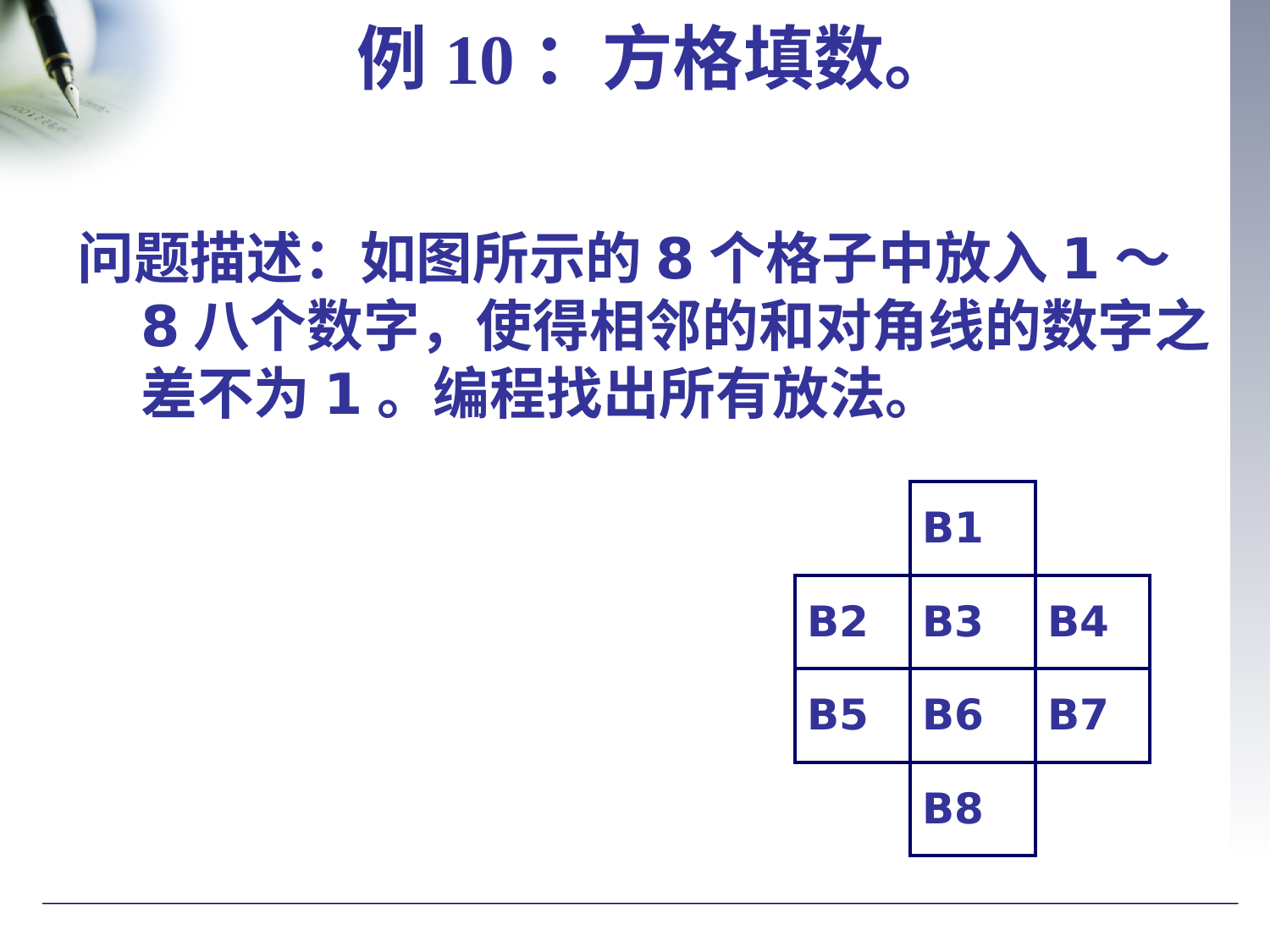

# 例10：方格填数。
问题描述：如图所示的8个格子中放入1～8八个数字，使得相邻的和对角线的数字之差不为1。编程找出所有放法。
|  | B1 |  |
| --- | --- | --- |
| B2 | B3 | B4 |
| B5 | B6 | B7 |
|  | B8 |  |